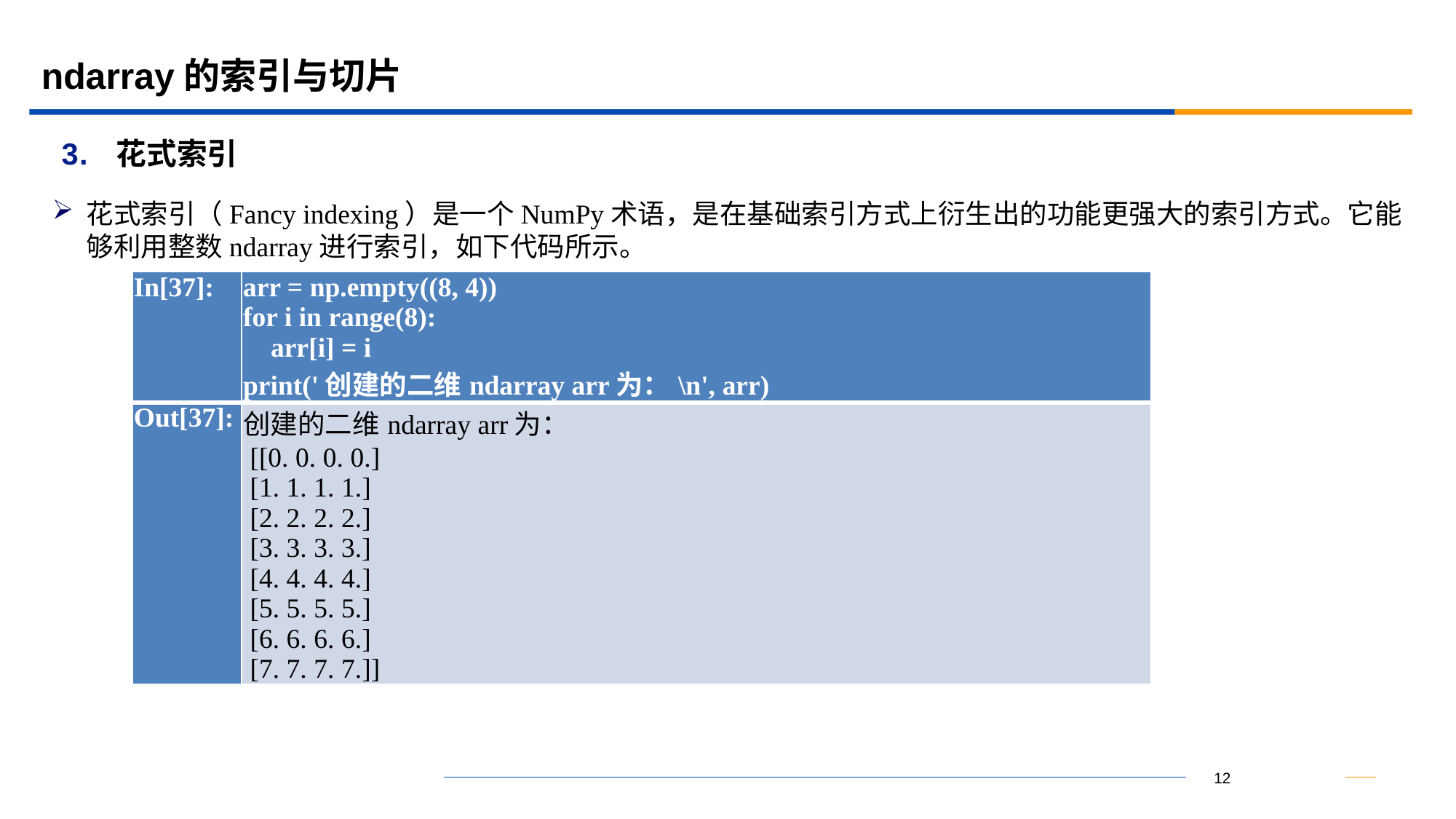

# ndarray的索引与切片
花式索引
花式索引（Fancy indexing）是一个NumPy术语，是在基础索引方式上衍生出的功能更强大的索引方式。它能够利用整数ndarray进行索引，如下代码所示。
| In[37]: | arr = np.empty((8, 4)) for i in range(8): arr[i] = i print('创建的二维ndarray arr为：\n', arr) |
| --- | --- |
| Out[37]: | 创建的二维ndarray arr为： [[0. 0. 0. 0.] [1. 1. 1. 1.] [2. 2. 2. 2.] [3. 3. 3. 3.] [4. 4. 4. 4.] [5. 5. 5. 5.] [6. 6. 6. 6.] [7. 7. 7. 7.]] |